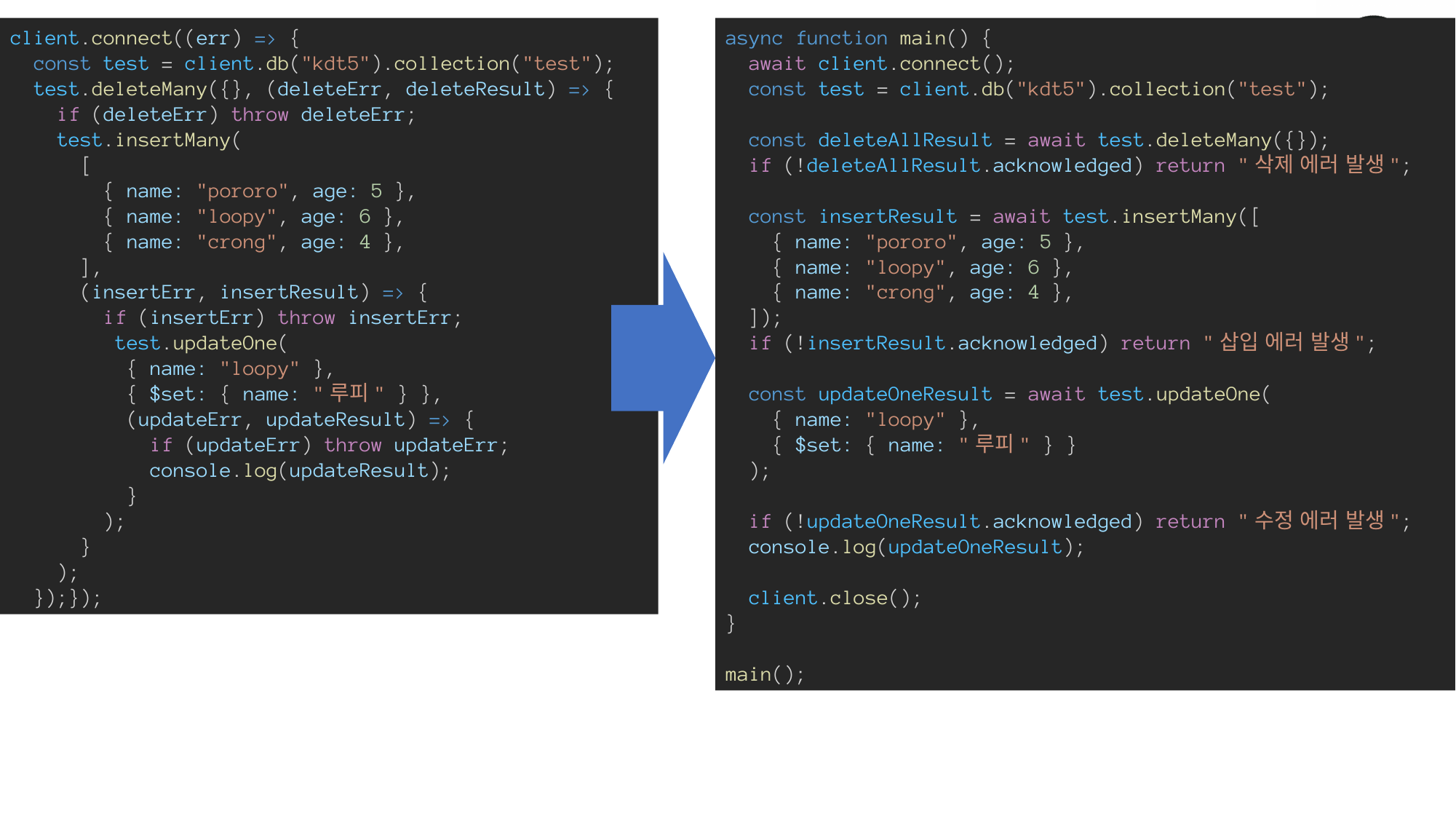

client.connect((err) => {
  const test = client.db("kdt5").collection("test");
  test.deleteMany({}, (deleteErr, deleteResult) => {
    if (deleteErr) throw deleteErr;
    test.insertMany(
      [
        { name: "pororo", age: 5 },
        { name: "loopy", age: 6 },
        { name: "crong", age: 4 },
      ],
      (insertErr, insertResult) => {
        if (insertErr) throw insertErr;
         test.updateOne(
          { name: "loopy" },
          { $set: { name: "루피" } },
          (updateErr, updateResult) => {
            if (updateErr) throw updateErr;
            console.log(updateResult);
          }
        );
      }
    );
  });});
async function main() {
  await client.connect();
  const test = client.db("kdt5").collection("test");
  const deleteAllResult = await test.deleteMany({});
  if (!deleteAllResult.acknowledged) return "삭제 에러 발생";
  const insertResult = await test.insertMany([
    { name: "pororo", age: 5 },
    { name: "loopy", age: 6 },
    { name: "crong", age: 4 },
  ]);
  if (!insertResult.acknowledged) return "삽입 에러 발생";
  const updateOneResult = await test.updateOne(
    { name: "loopy" },
    { $set: { name: "루피" } }
  );
  if (!updateOneResult.acknowledged) return "수정 에러 발생";
  console.log(updateOneResult);
  client.close();
}
main();